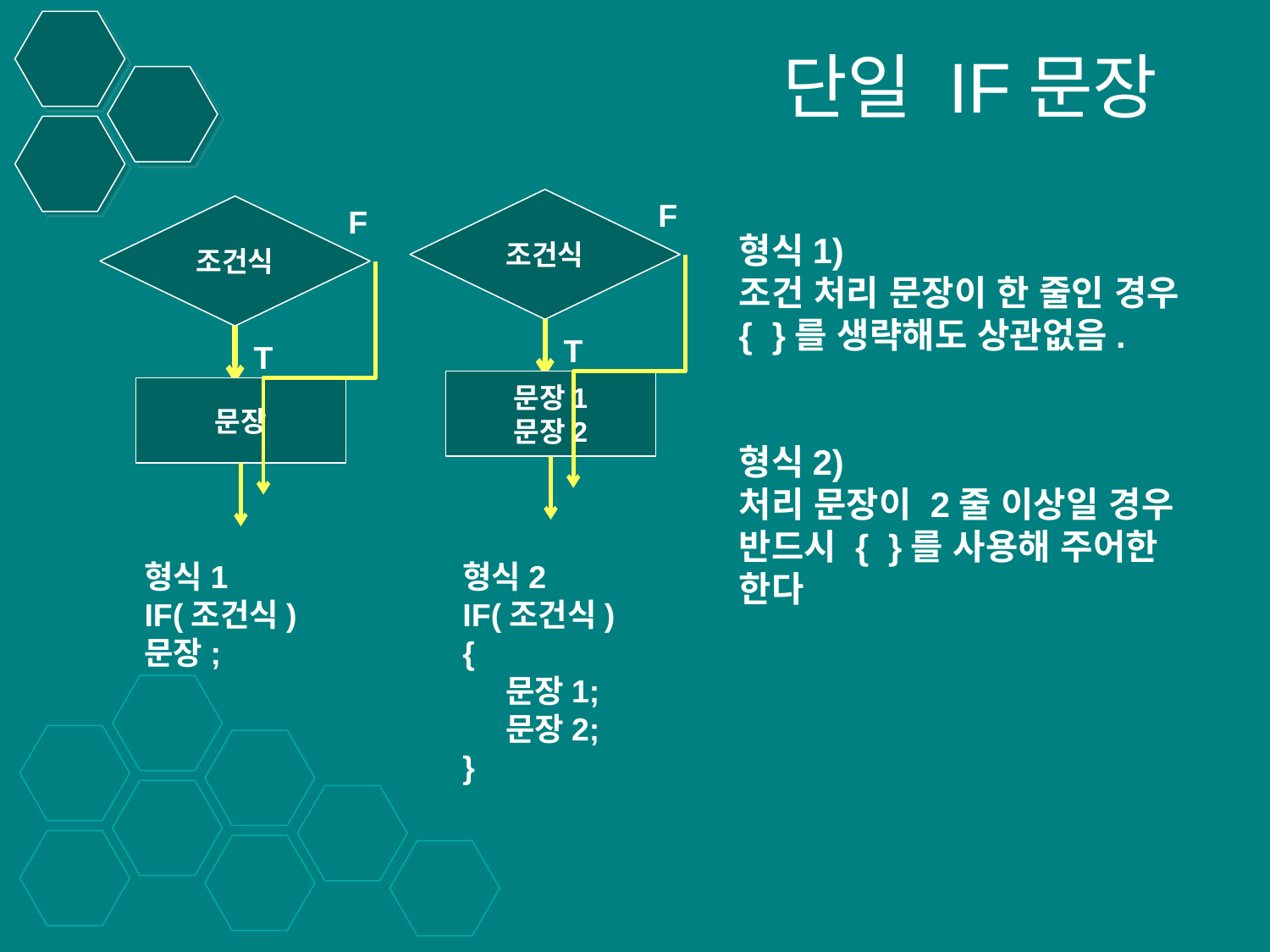

단일 IF문장
F
조건식
T
문장1
문장2
F
조건식
T
문장
형식2
IF(조건식)
{
    문장1;
    문장2;
}

형식1
IF(조건식)
문장;
형식1)
조건 처리 문장이 한 줄인 경우
{  }를 생략해도 상관없음.

형식2)
처리 문장이 2줄 이상일 경우
반드시 {  }를 사용해 주어한
한다